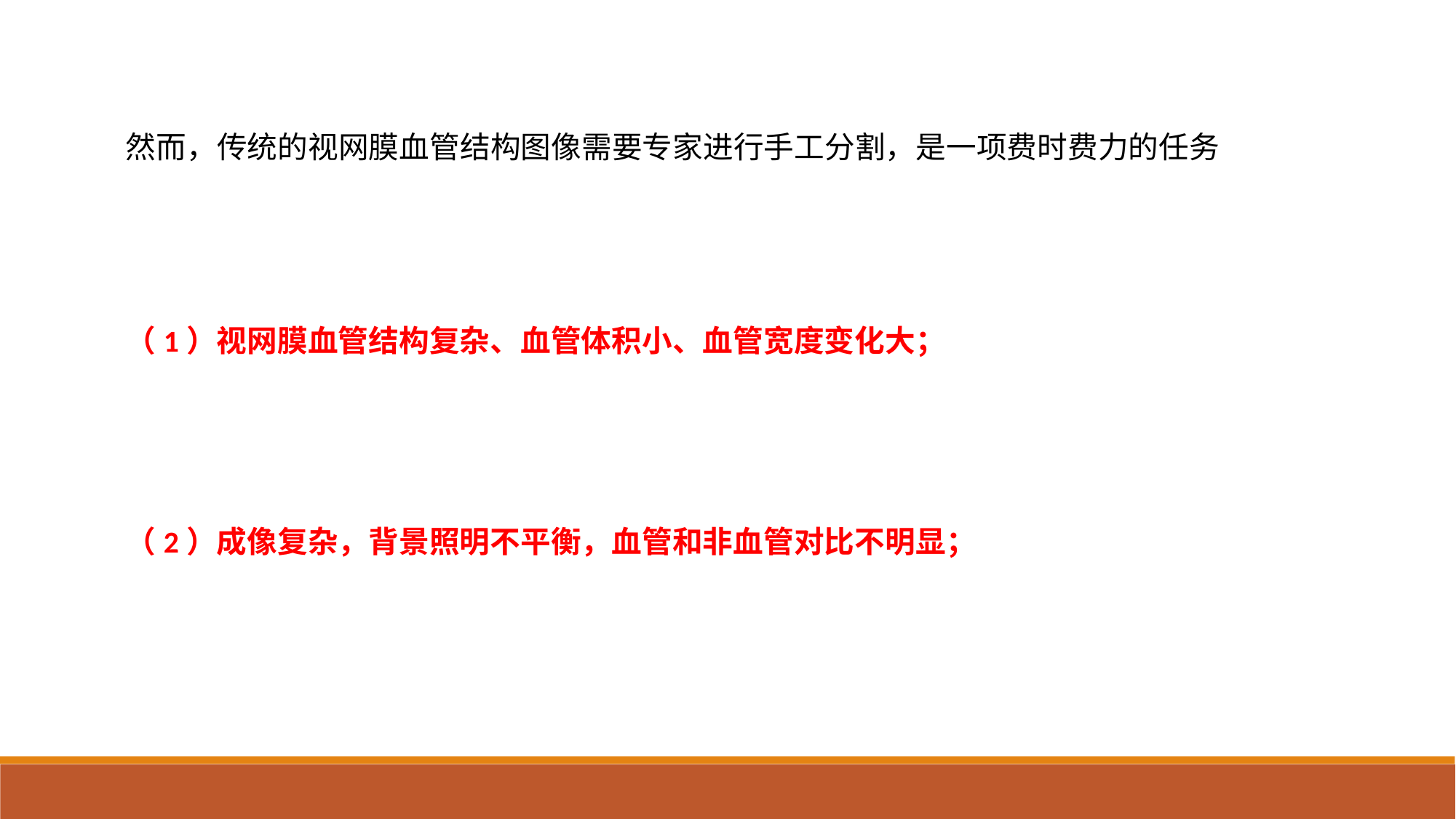

然而，传统的视网膜血管结构图像需要专家进行手工分割，是一项费时费力的任务
（1）视网膜血管结构复杂、血管体积小、血管宽度变化大；
（2）成像复杂，背景照明不平衡，血管和非血管对比不明显；